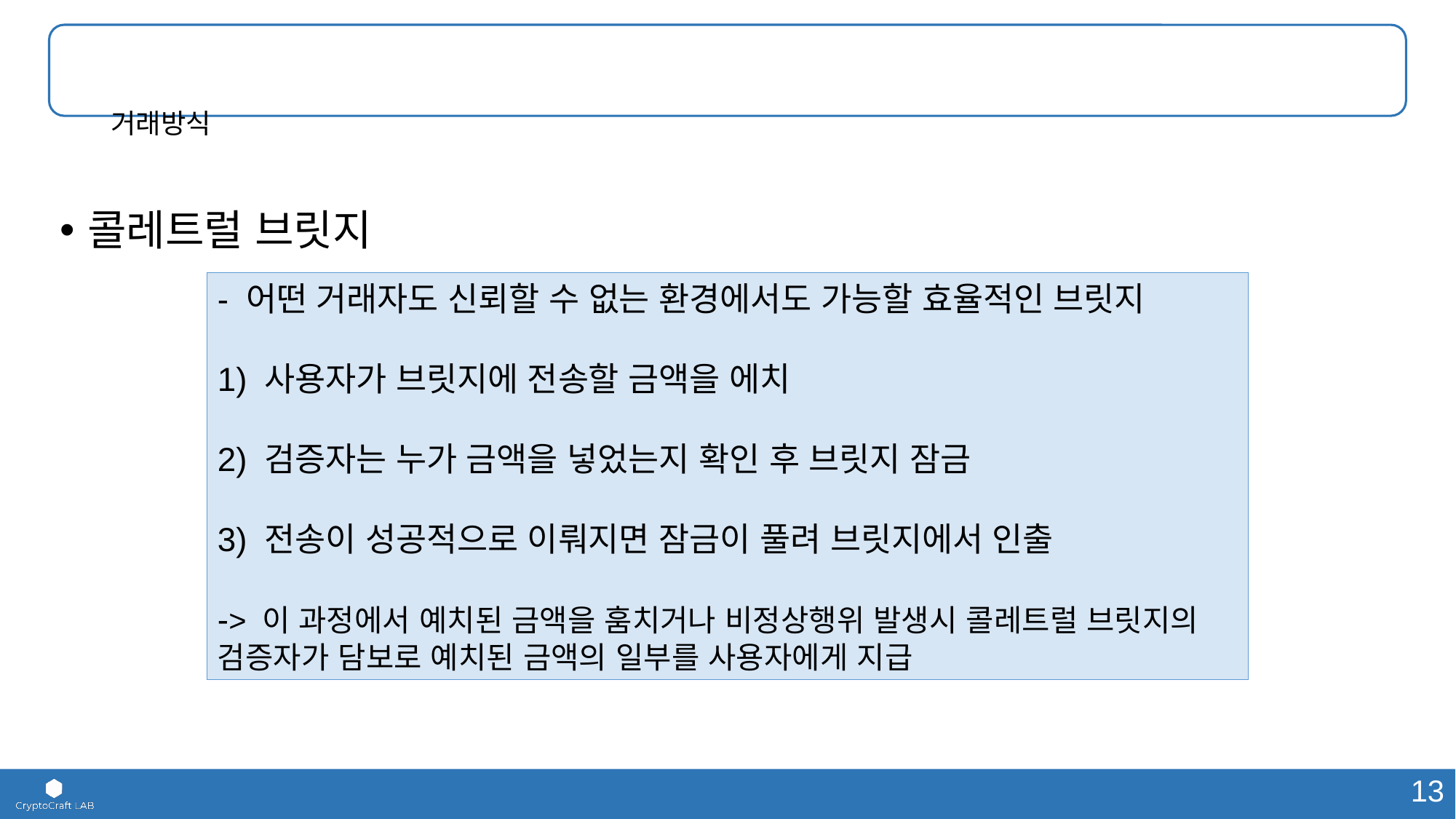

# 거래방식

콜레트럴 브릿지

- 어떤 거래자도 신뢰할 수 없는 환경에서도 가능할 효율적인 브릿지

1) 사용자가 브릿지에 전송할 금액을 에치

2) 검증자는 누가 금액을 넣었는지 확인 후 브릿지 잠금

3) 전송이 성공적으로 이뤄지면 잠금이 풀려 브릿지에서 인출

-> 이 과정에서 예치된 금액을 훔치거나 비정상행위 발생시 콜레트럴 브릿지의 검증자가 담보로 예치된 금액의 일부를 사용자에게 지급